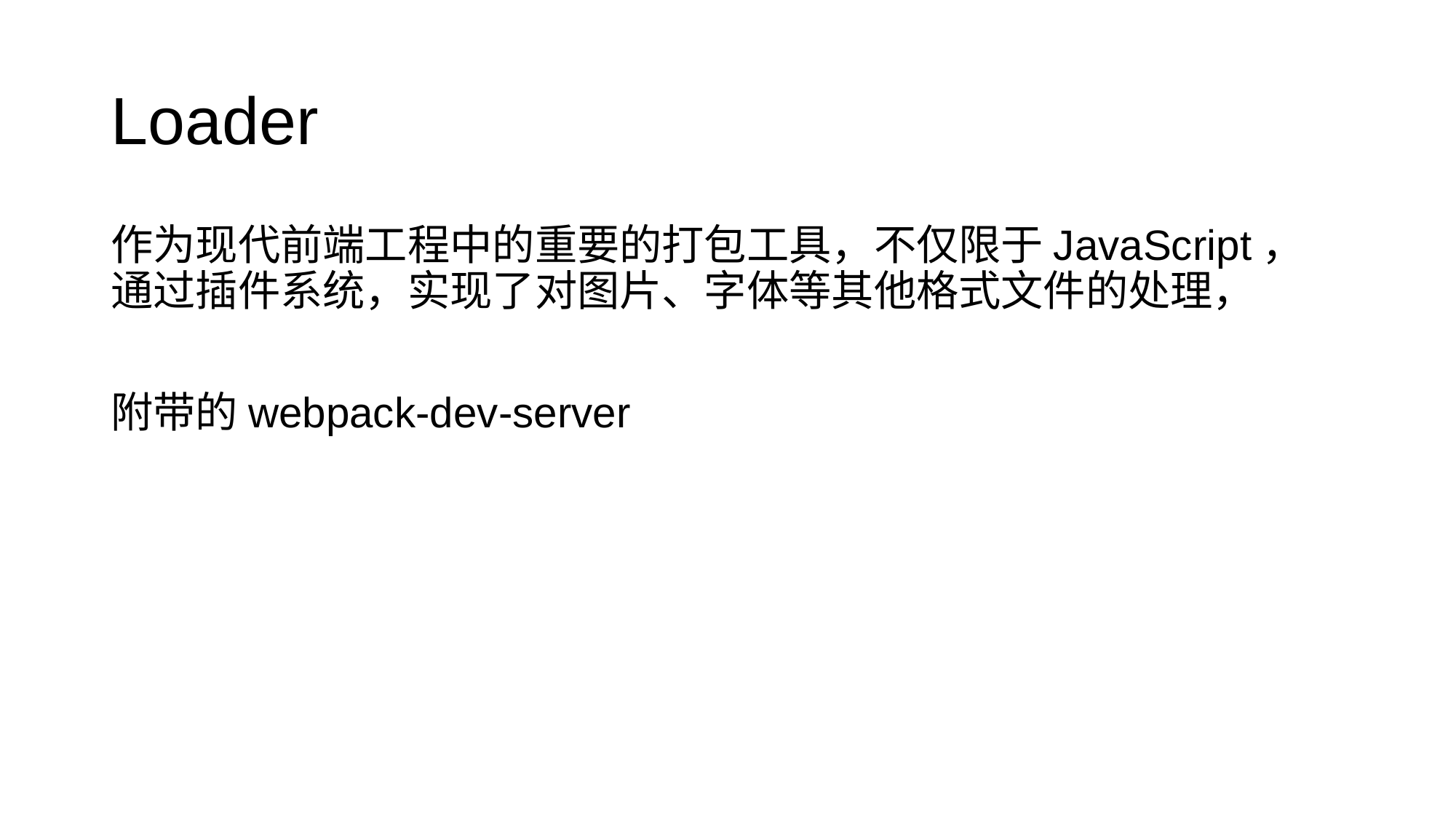

# Loader
作为现代前端工程中的重要的打包工具，不仅限于JavaScript，通过插件系统，实现了对图片、字体等其他格式文件的处理，

附带的webpack-dev-server